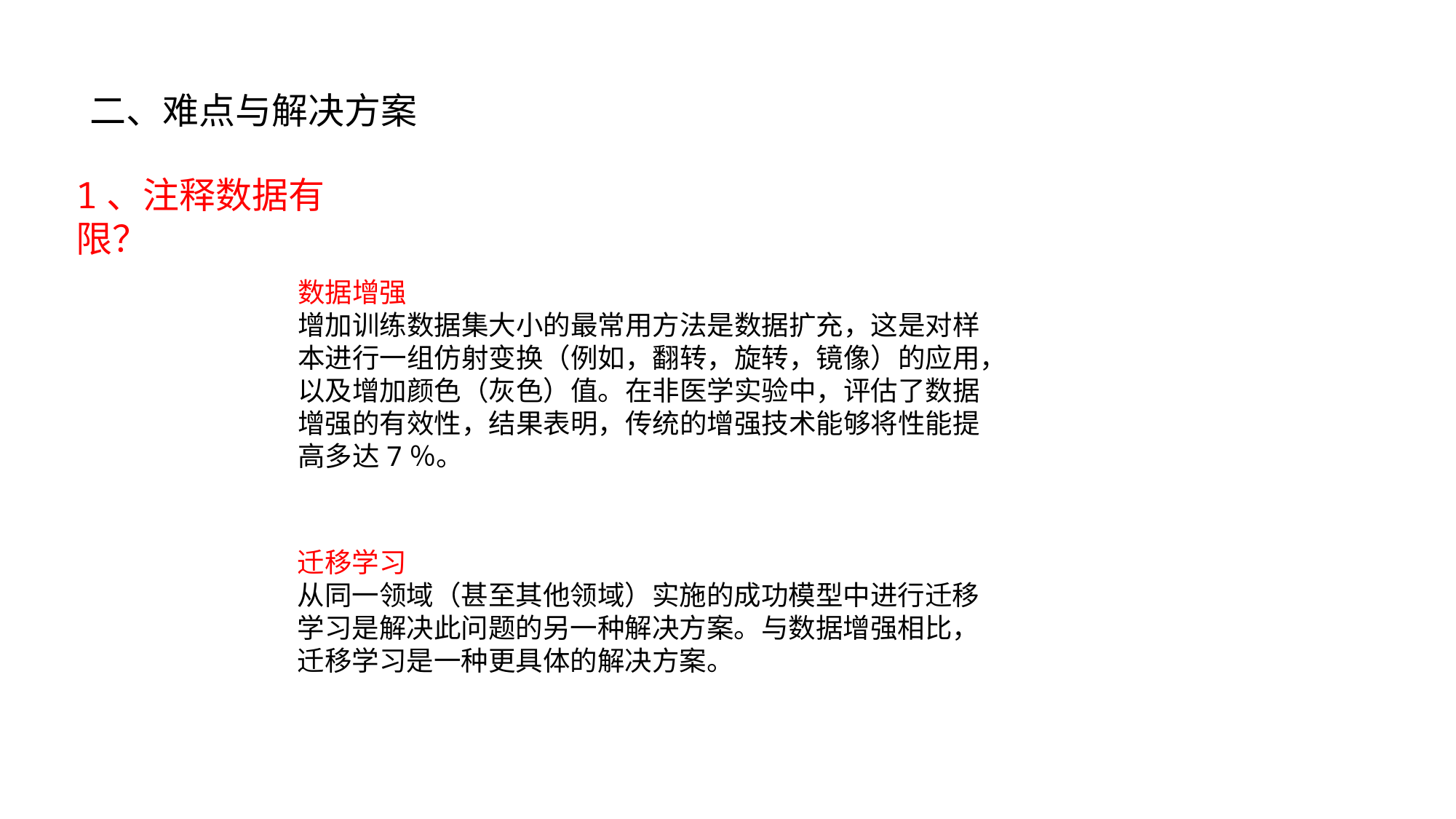

二、难点与解决方案
1、注释数据有限？
数据增强
增加训练数据集大小的最常用方法是数据扩充，这是对样本进行一组仿射变换（例如，翻转，旋转，镜像）的应用，以及增加颜色（灰色）值。在非医学实验中，评估了数据增强的有效性，结果表明，传统的增强技术能够将性能提高多达7％。
迁移学习
从同一领域（甚至其他领域）实施的成功模型中进行迁移学习是解决此问题的另一种解决方案。与数据增强相比，迁移学习是一种更具体的解决方案。